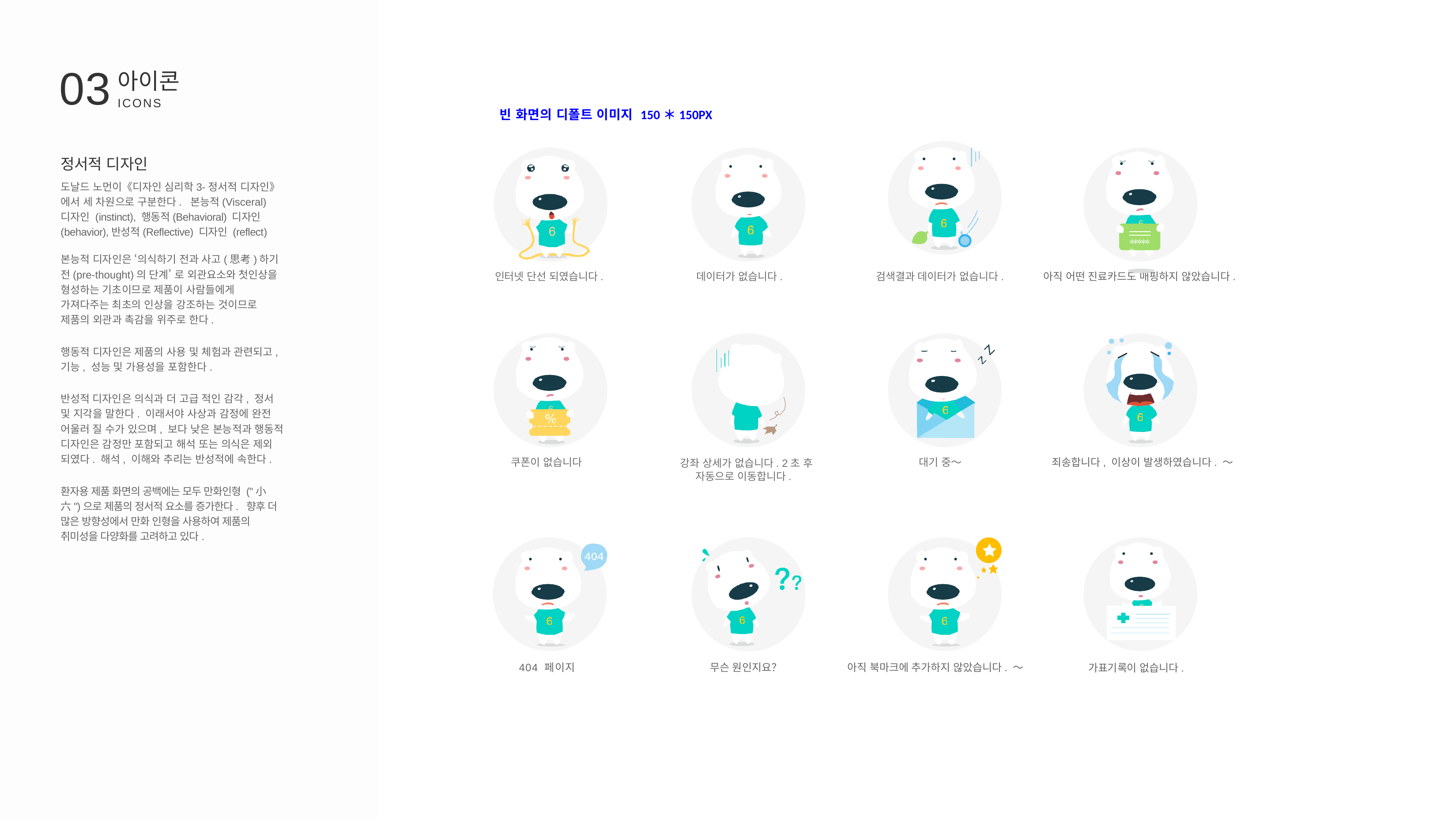

03
아이콘
ICONS
빈 화면의 디폴트 이미지 150＊150PX

정서적 디자인

도날드 노먼이《디자인 심리학3-정서적 디자인》에서 세 차원으로 구분한다.  본능적(Visceral) 디자인 (instinct), 행동적(Behavioral) 디자인 (behavior),반성적(Reflective) 디자인 (reflect)

6

＊＊＊＊＊＊

본능적 디자인은 ‘의식하기 전과 사고(思考)하기 전(pre-thought)의 단계’ 로 외관요소와 첫인상을 형성하는 기초이므로 제품이 사람들에게 가져다주는 최초의 인상을 강조하는 것이므로 제품의 외관과 촉감을 위주로 한다.

행동적 디자인은 제품의 사용 및 체험과 관련되고, 기능, 성능 및 가용성을 포함한다.

반성적 디자인은 의식과 더 고급 적인 감각, 정서 및 지각을 말한다. 이래서야 사상과 감정에 완전 어울러 질 수가 있으며, 보다 낮은 본능적과 행동적 디자인은 감정만 포함되고 해석 또는 의식은 제외 되였다. 해석, 이해와 추리는 반성적에 속한다.

환자용 제품 화면의 공백에는 모두 만화인형 ("小六")으로 제품의 정서적 요소를 증가한다.  향후 더 많은 방향성에서 만화 인형을 사용하여 제품의 취미성을 다양화를 고려하고 있다.

인터넷 단선 되였습니다.
데이터가 없습니다.
검색결과 데이터가 없습니다.
아직 어떤 진료카드도 매핑하지 않았습니다.

6

쿠폰이 없습니다
강좌 상세가 없습니다. 2초 후 자동으로 이동합니다.
대기 중～
죄송합니다, 이상이 발생하였습니다. ～

6

아직 북마크에 추가하지 않았습니다. ～
404 페이지
무슨 원인지요？
가표기록이 없습니다.